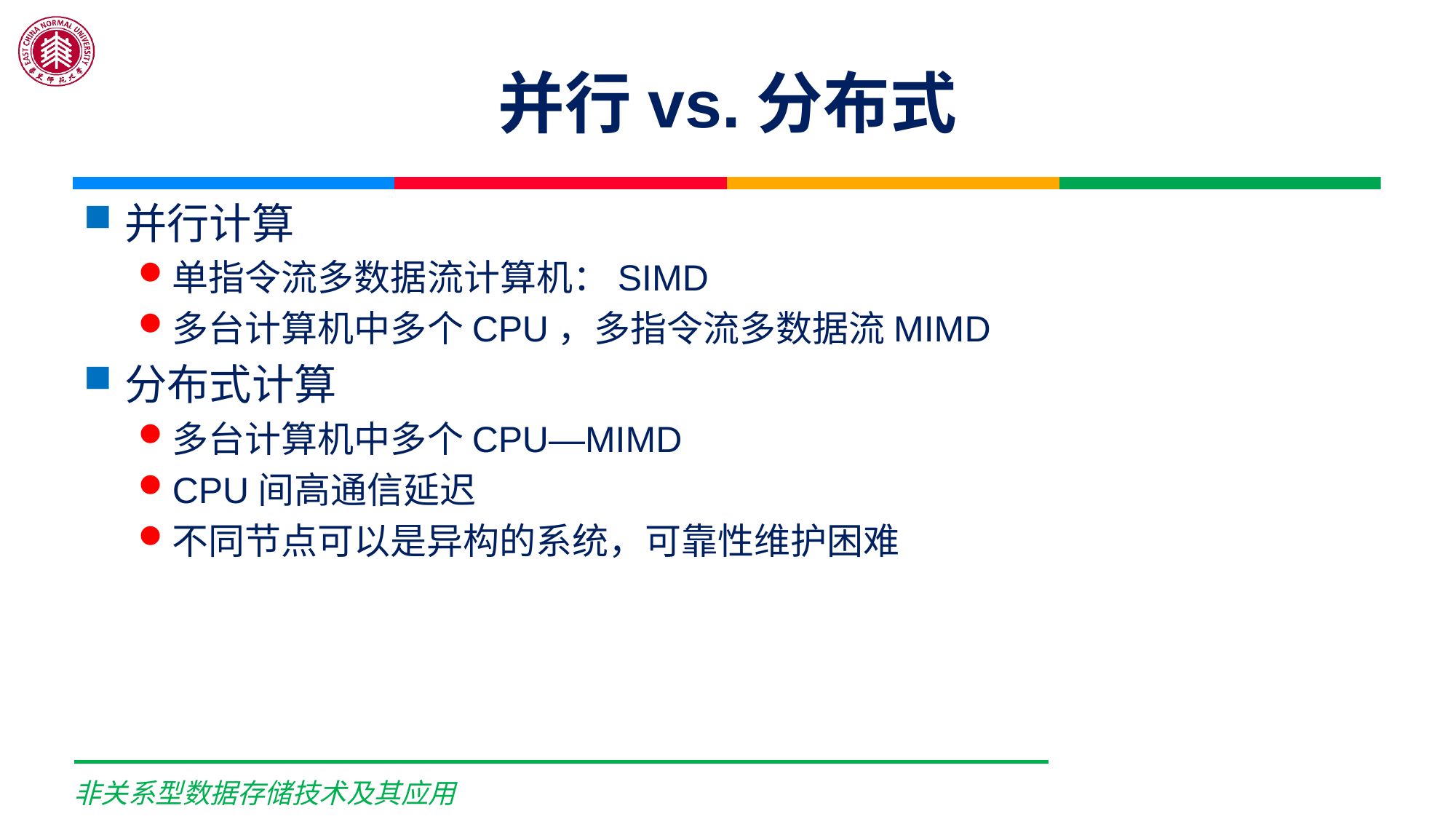

# 并行vs.分布式
并行计算
单指令流多数据流计算机：SIMD
多台计算机中多个CPU，多指令流多数据流MIMD
分布式计算
多台计算机中多个CPU—MIMD
CPU间高通信延迟
不同节点可以是异构的系统，可靠性维护困难